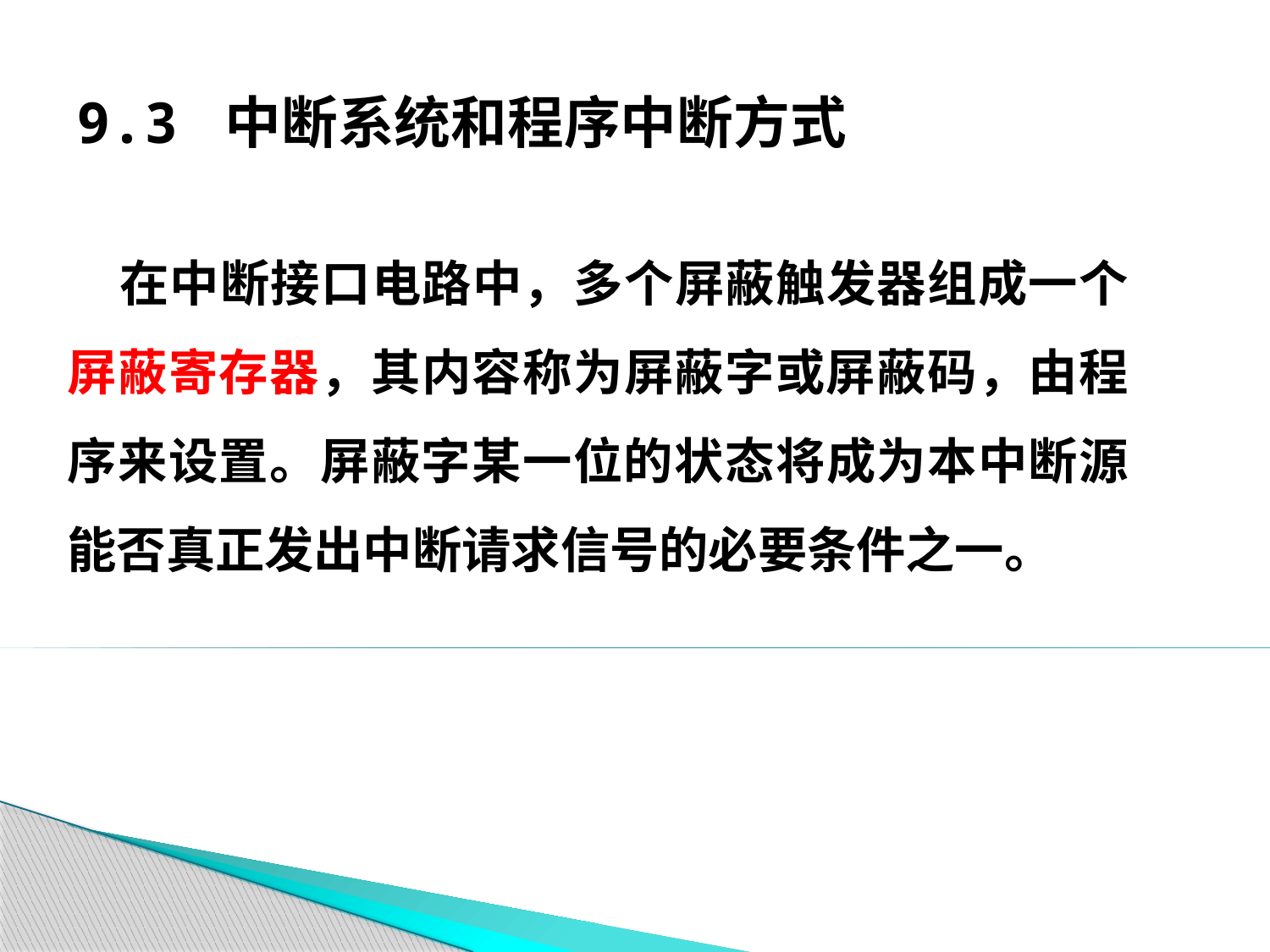

# 9.3 中断系统和程序中断方式
      在中断接口电路中，多个屏蔽触发器组成一个屏蔽寄存器，其内容称为屏蔽字或屏蔽码，由程序来设置。屏蔽字某一位的状态将成为本中断源能否真正发出中断请求信号的必要条件之一。